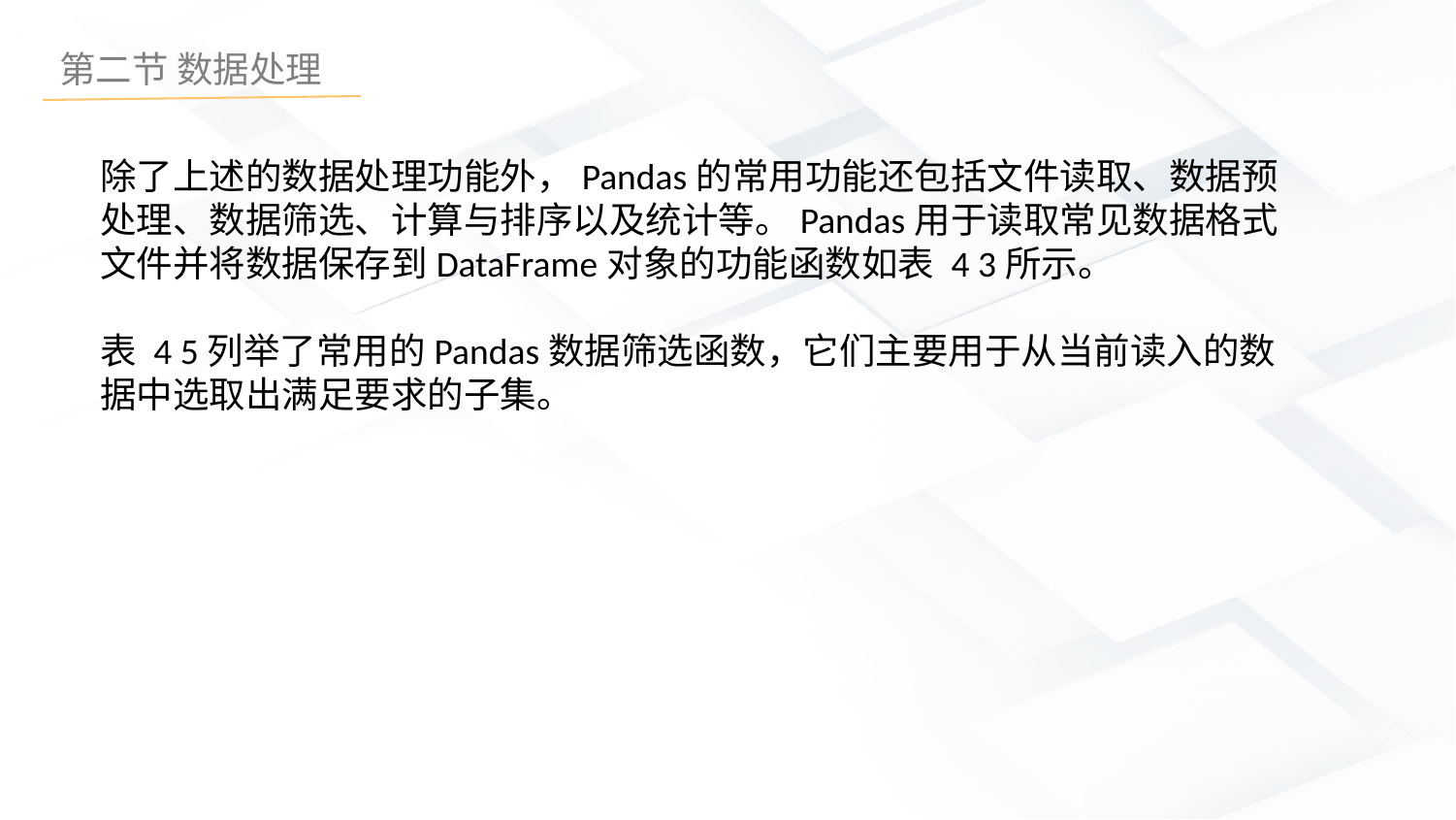

除了上述的数据处理功能外，Pandas的常用功能还包括文件读取、数据预处理、数据筛选、计算与排序以及统计等。Pandas用于读取常见数据格式文件并将数据保存到DataFrame对象的功能函数如表 4 3所示。

表 4 5列举了常用的Pandas数据筛选函数，它们主要用于从当前读入的数据中选取出满足要求的子集。